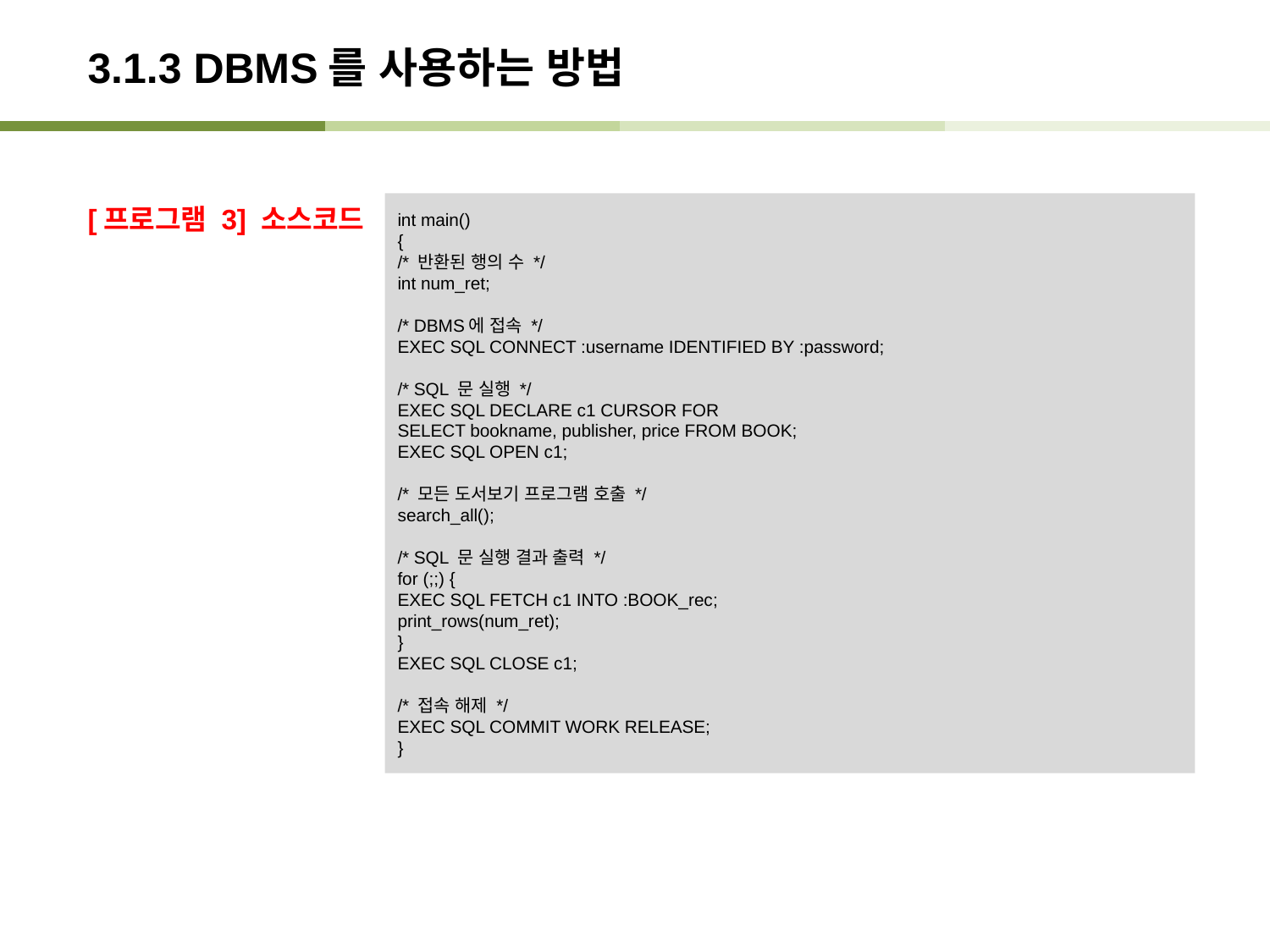

# 3.1.3 DBMS를 사용하는 방법
[프로그램 3] 소스코드
int main()
{
/* 반환된 행의 수 */
int num_ret;

/* DBMS에 접속 */
EXEC SQL CONNECT :username IDENTIFIED BY :password;

/* SQL 문 실행 */
EXEC SQL DECLARE c1 CURSOR FOR
SELECT bookname, publisher, price FROM BOOK;
EXEC SQL OPEN c1;

/* 모든 도서보기 프로그램 호출 */
search_all();

/* SQL 문 실행 결과 출력 */
for (;;) {
EXEC SQL FETCH c1 INTO :BOOK_rec;
print_rows(num_ret);
}
EXEC SQL CLOSE c1;

/* 접속 해제 */
EXEC SQL COMMIT WORK RELEASE;
}